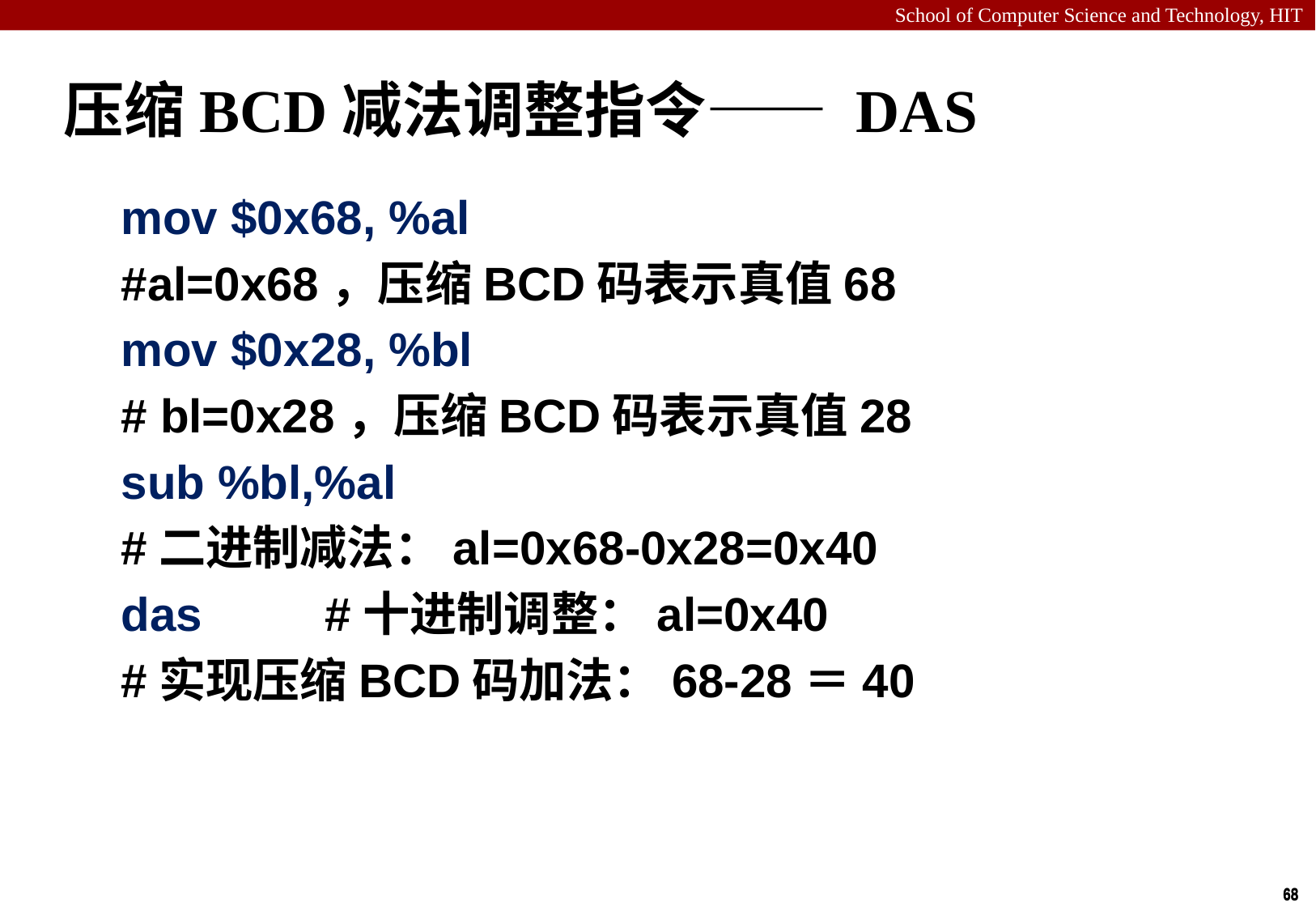

# 压缩BCD减法调整指令—— DAS
mov $0x68, %al
#al=0x68，压缩BCD码表示真值68
mov $0x28, %bl
# bl=0x28，压缩BCD码表示真值28
sub %bl,%al
#二进制减法：al=0x68-0x28=0x40
das	 #十进制调整：al=0x40
#实现压缩BCD码加法：68-28＝40